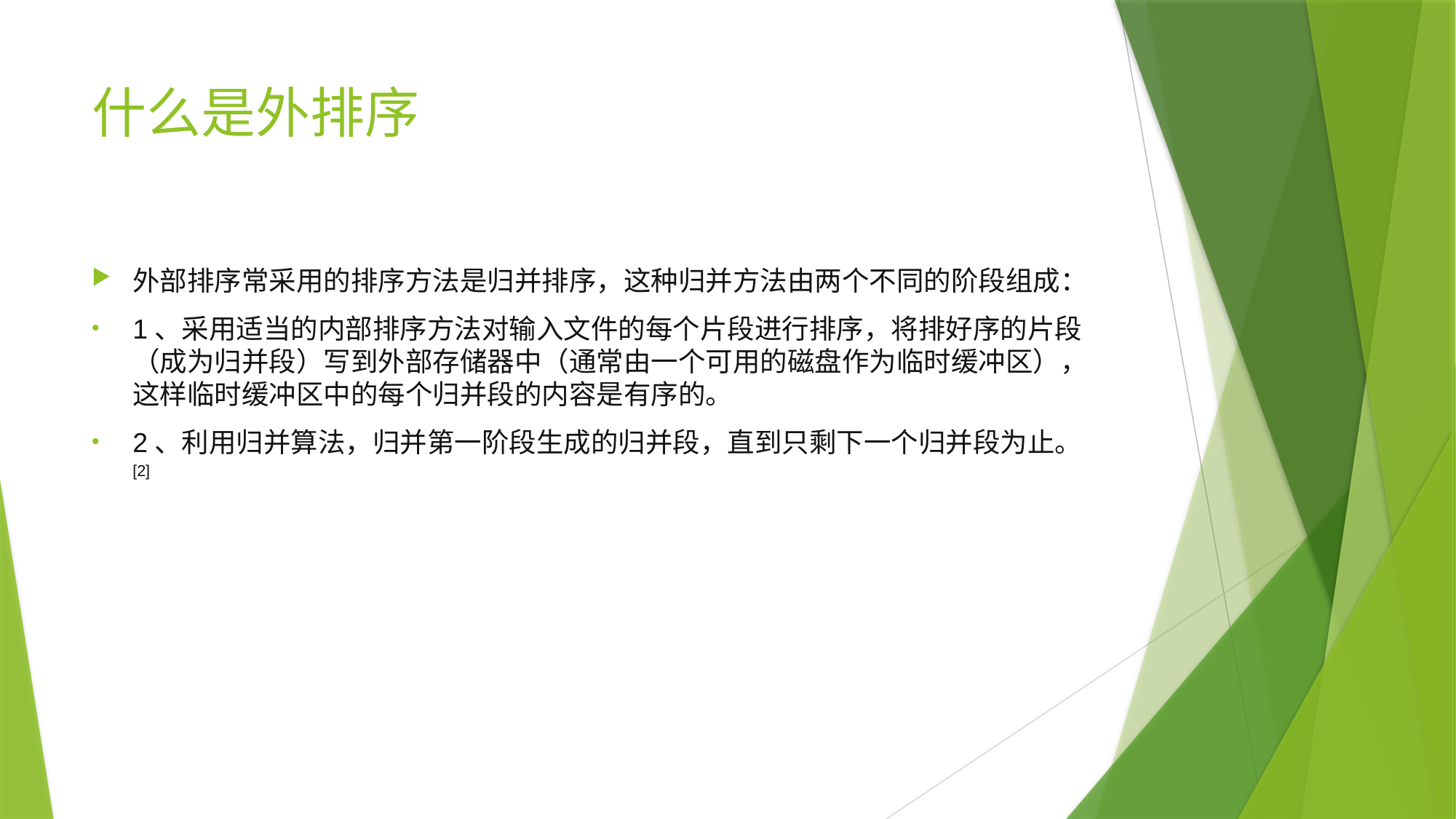

# 什么是外排序
外部排序常采用的排序方法是归并排序，这种归并方法由两个不同的阶段组成：
1、采用适当的内部排序方法对输入文件的每个片段进行排序，将排好序的片段（成为归并段）写到外部存储器中（通常由一个可用的磁盘作为临时缓冲区），这样临时缓冲区中的每个归并段的内容是有序的。
2、利用归并算法，归并第一阶段生成的归并段，直到只剩下一个归并段为止。[2]